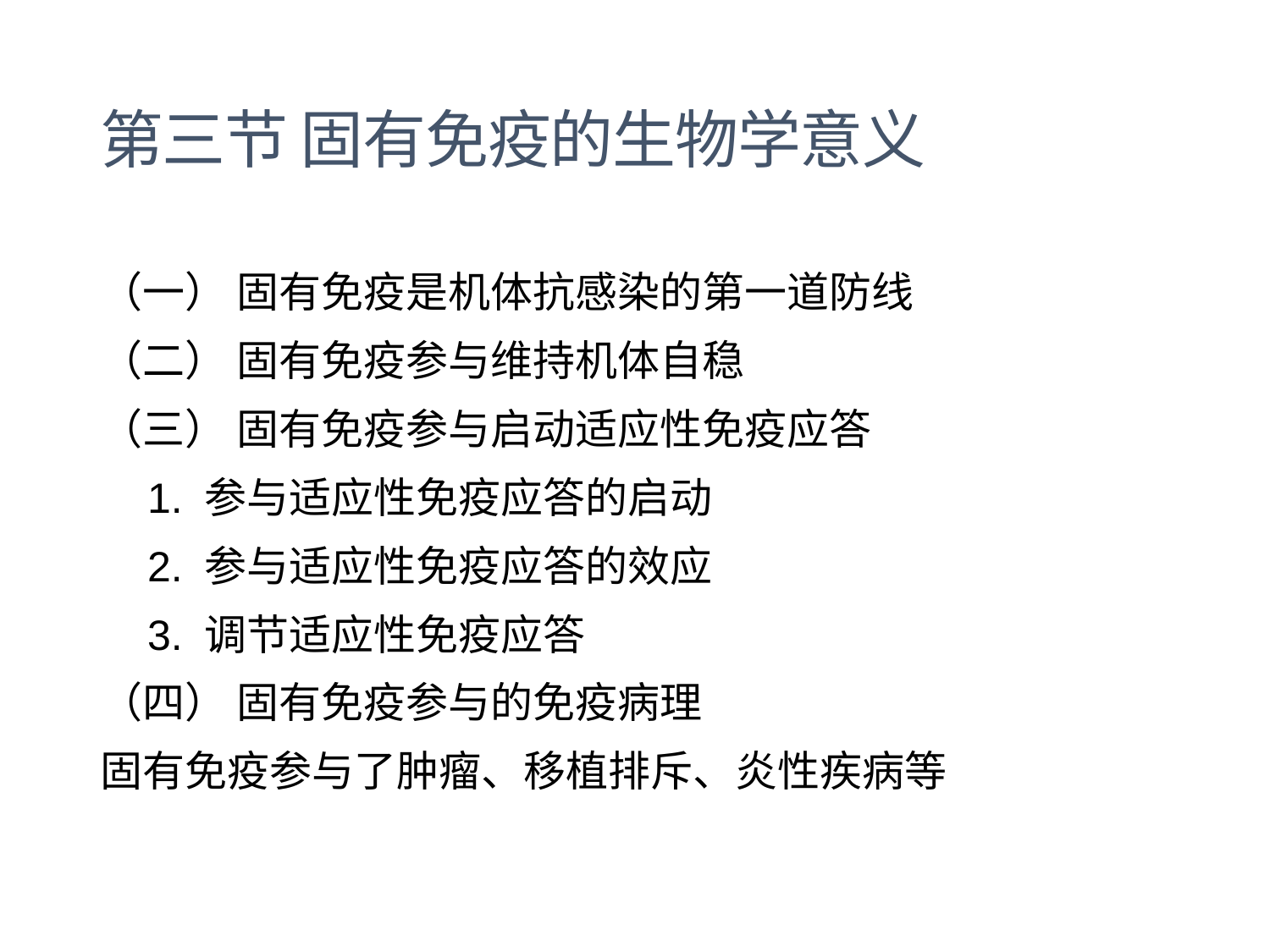

# 第三节 固有免疫的生物学意义
（一） 固有免疫是机体抗感染的第一道防线
（二） 固有免疫参与维持机体自稳
（三） 固有免疫参与启动适应性免疫应答
    1. 参与适应性免疫应答的启动
    2. 参与适应性免疫应答的效应
    3. 调节适应性免疫应答
（四） 固有免疫参与的免疫病理
固有免疫参与了肿瘤、移植排斥、炎性疾病等